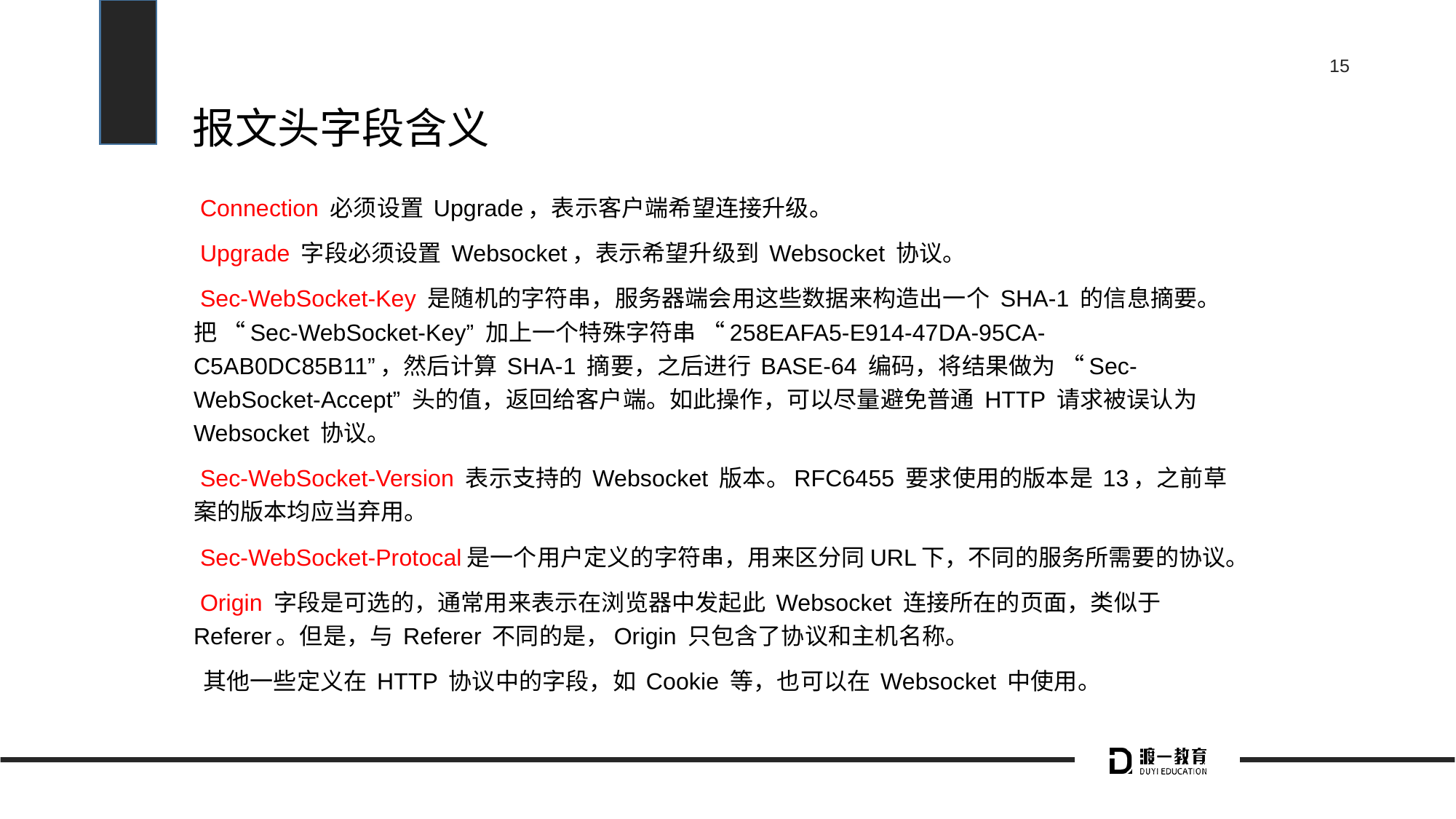

# 报文头字段含义
 Connection 必须设置 Upgrade，表示客户端希望连接升级。
 Upgrade 字段必须设置 Websocket，表示希望升级到 Websocket 协议。
 Sec-WebSocket-Key 是随机的字符串，服务器端会用这些数据来构造出一个 SHA-1 的信息摘要。把 “Sec-WebSocket-Key” 加上一个特殊字符串 “258EAFA5-E914-47DA-95CA-C5AB0DC85B11”，然后计算 SHA-1 摘要，之后进行 BASE-64 编码，将结果做为 “Sec-WebSocket-Accept” 头的值，返回给客户端。如此操作，可以尽量避免普通 HTTP 请求被误认为 Websocket 协议。
 Sec-WebSocket-Version 表示支持的 Websocket 版本。RFC6455 要求使用的版本是 13，之前草案的版本均应当弃用。
 Sec-WebSocket-Protocal是一个用户定义的字符串，用来区分同URL下，不同的服务所需要的协议。
 Origin 字段是可选的，通常用来表示在浏览器中发起此 Websocket 连接所在的页面，类似于 Referer。但是，与 Referer 不同的是，Origin 只包含了协议和主机名称。
 其他一些定义在 HTTP 协议中的字段，如 Cookie 等，也可以在 Websocket 中使用。